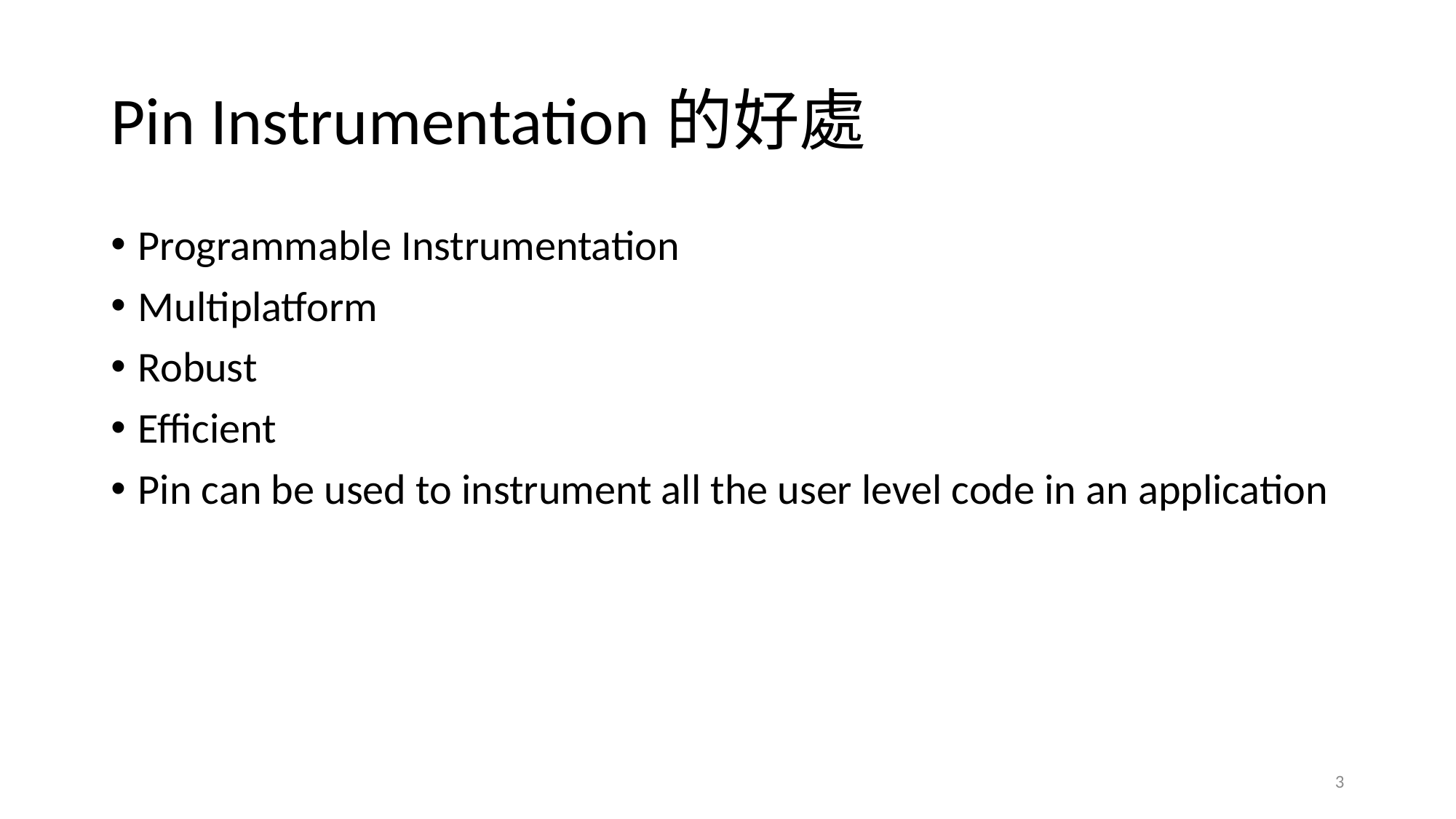

# Pin Instrumentation的好處
Programmable Instrumentation
Multiplatform
Robust
Efficient
Pin can be used to instrument all the user level code in an application
3